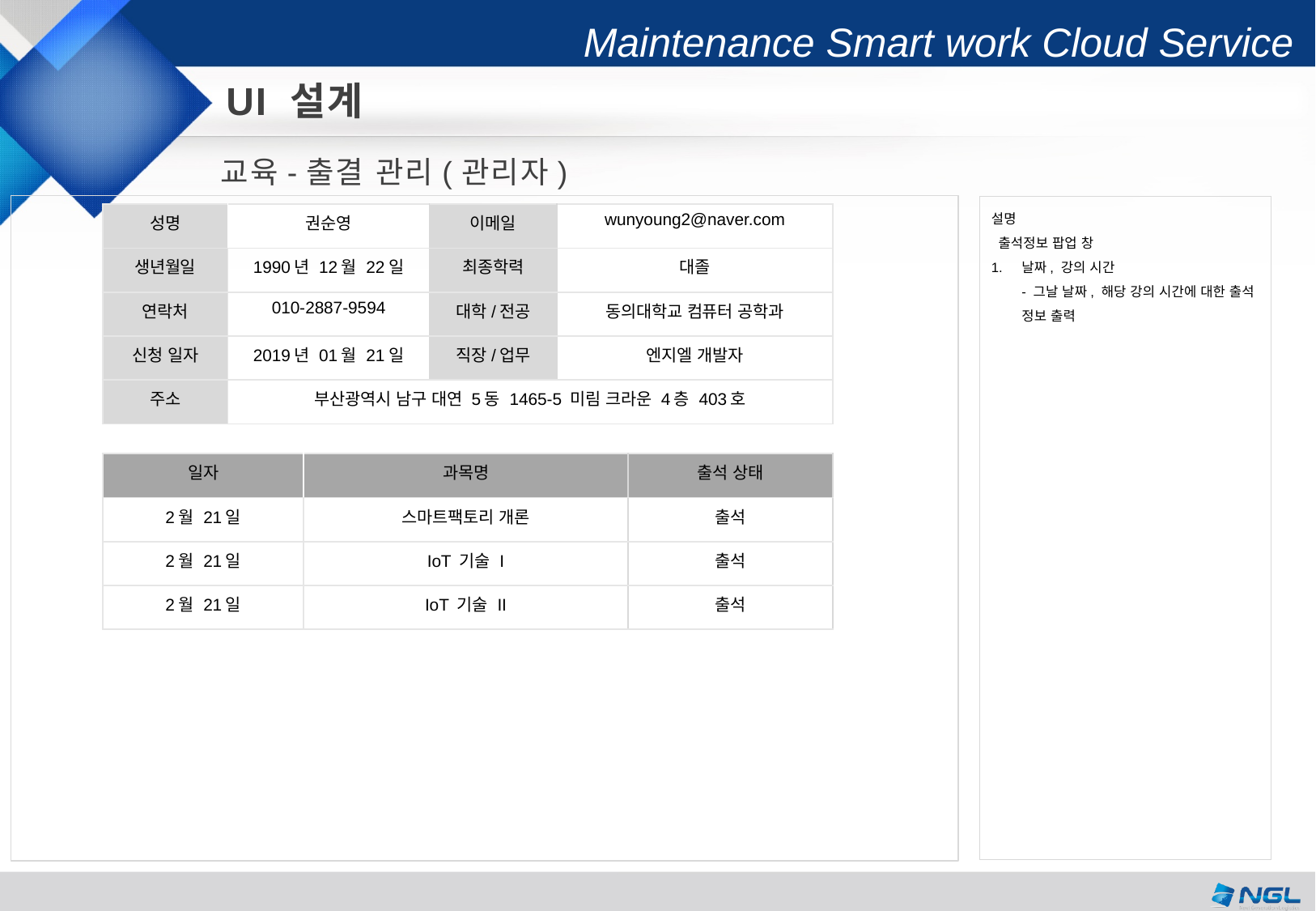

UI 설계
교육-출결 관리(관리자)

설명
 출석정보 팝업 창
날짜, 강의 시간
- 그날 날짜, 해당 강의 시간에 대한 출석 정보 출력
| 성명 | 권순영 | 이메일 | wunyoung2@naver.com |
| --- | --- | --- | --- |
| 생년월일 | 1990년 12월 22일 | 최종학력 | 대졸 |
| 연락처 | 010-2887-9594 | 대학/전공 | 동의대학교 컴퓨터 공학과 |
| 신청 일자 | 2019년 01월 21일 | 직장/업무 | 엔지엘 개발자 |
| 주소 | 부산광역시 남구 대연 5동 1465-5 미림 크라운 4층 403호 |  |  |
| 일자 | 과목명 | 출석 상태 |
| --- | --- | --- |
| 2월 21일 | 스마트팩토리 개론 | 출석 |
| 2월 21일 | IoT 기술 I | 출석 |
| 2월 21일 | IoT 기술 II | 출석 |